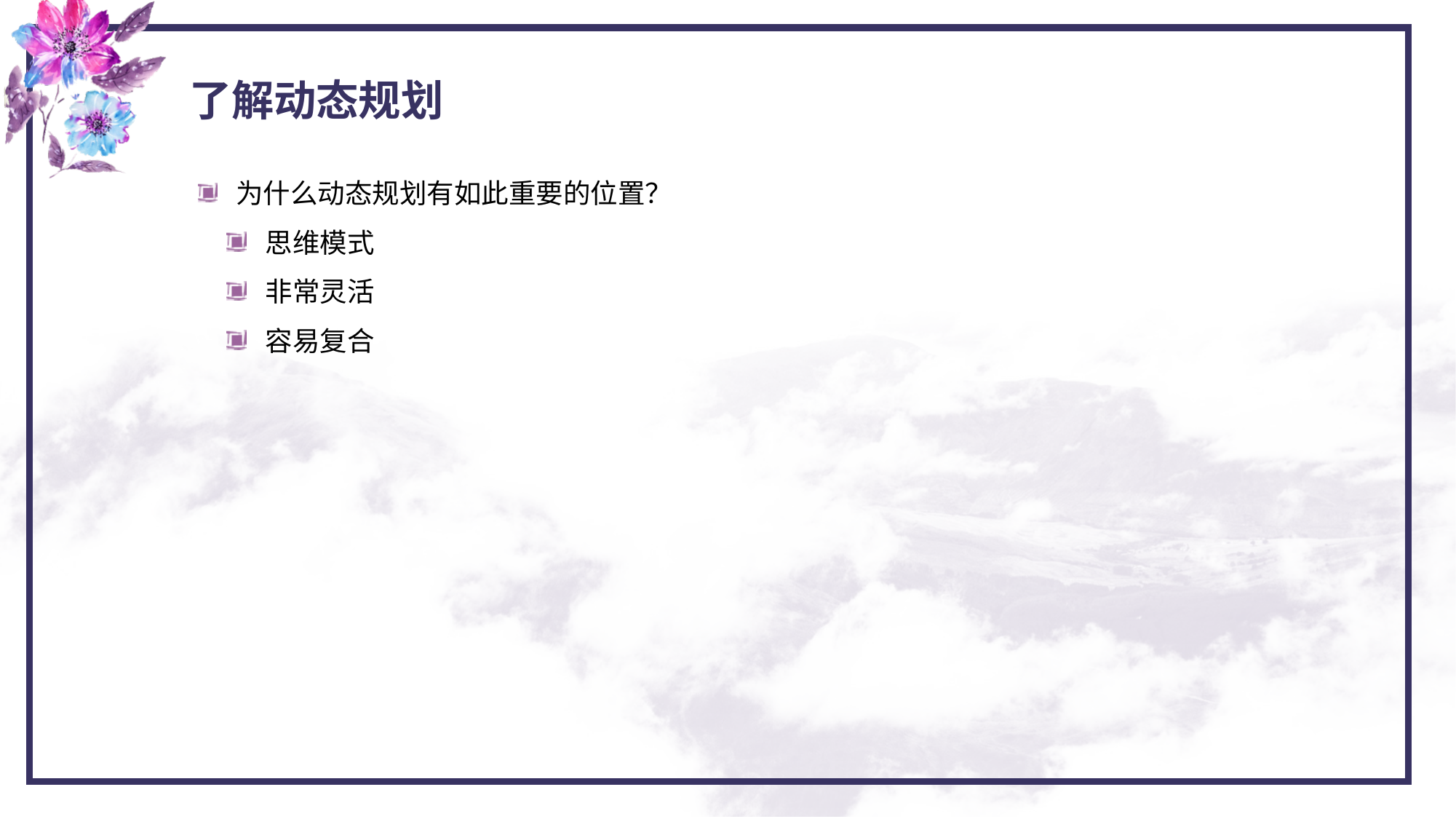

了解动态规划
  为什么动态规划有如此重要的位置？
 思维模式
 非常灵活
 容易复合